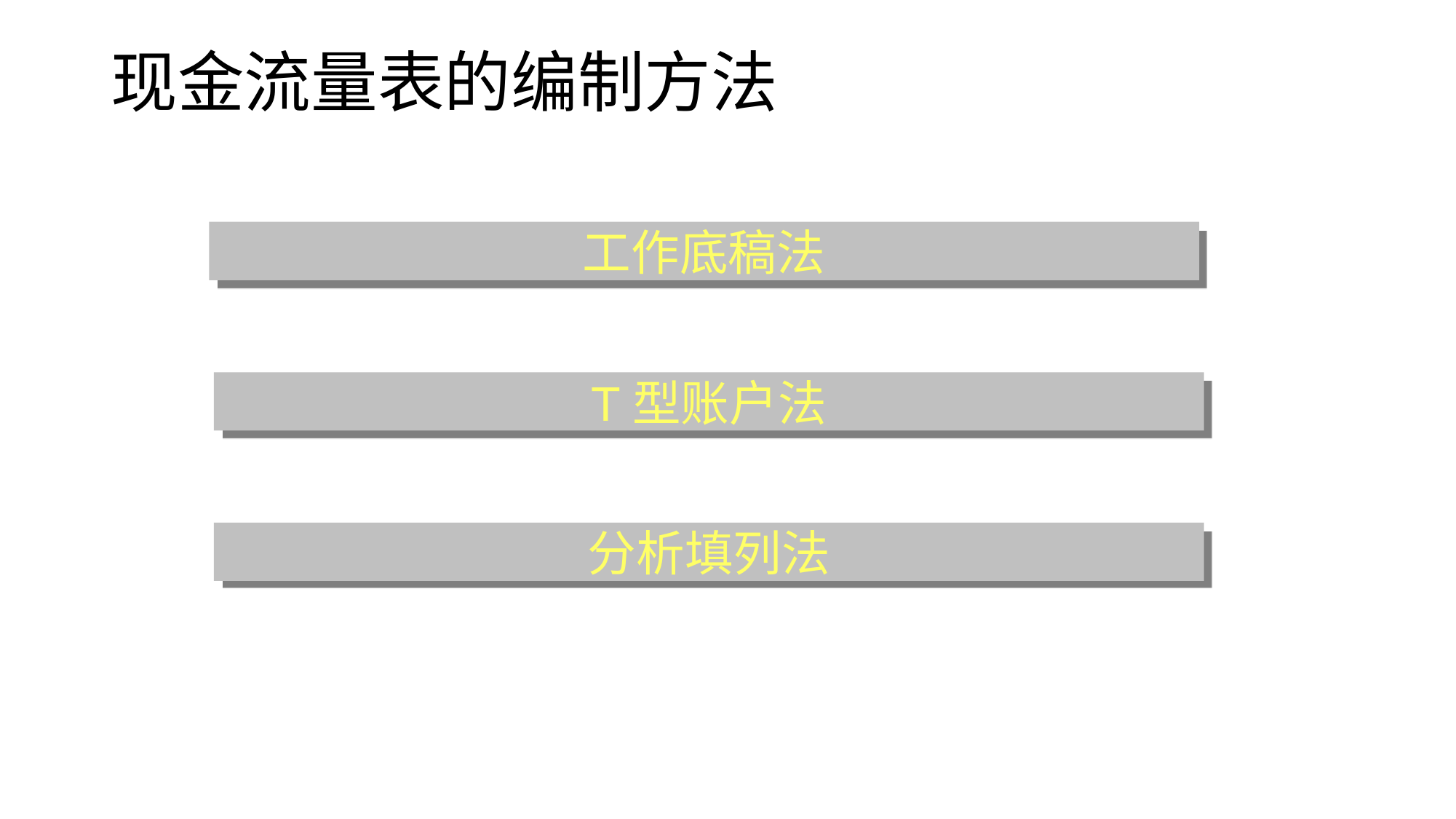

# 现金流量表的编制方法
工作底稿法

T型账户法

分析填列法

2023/3/30
24